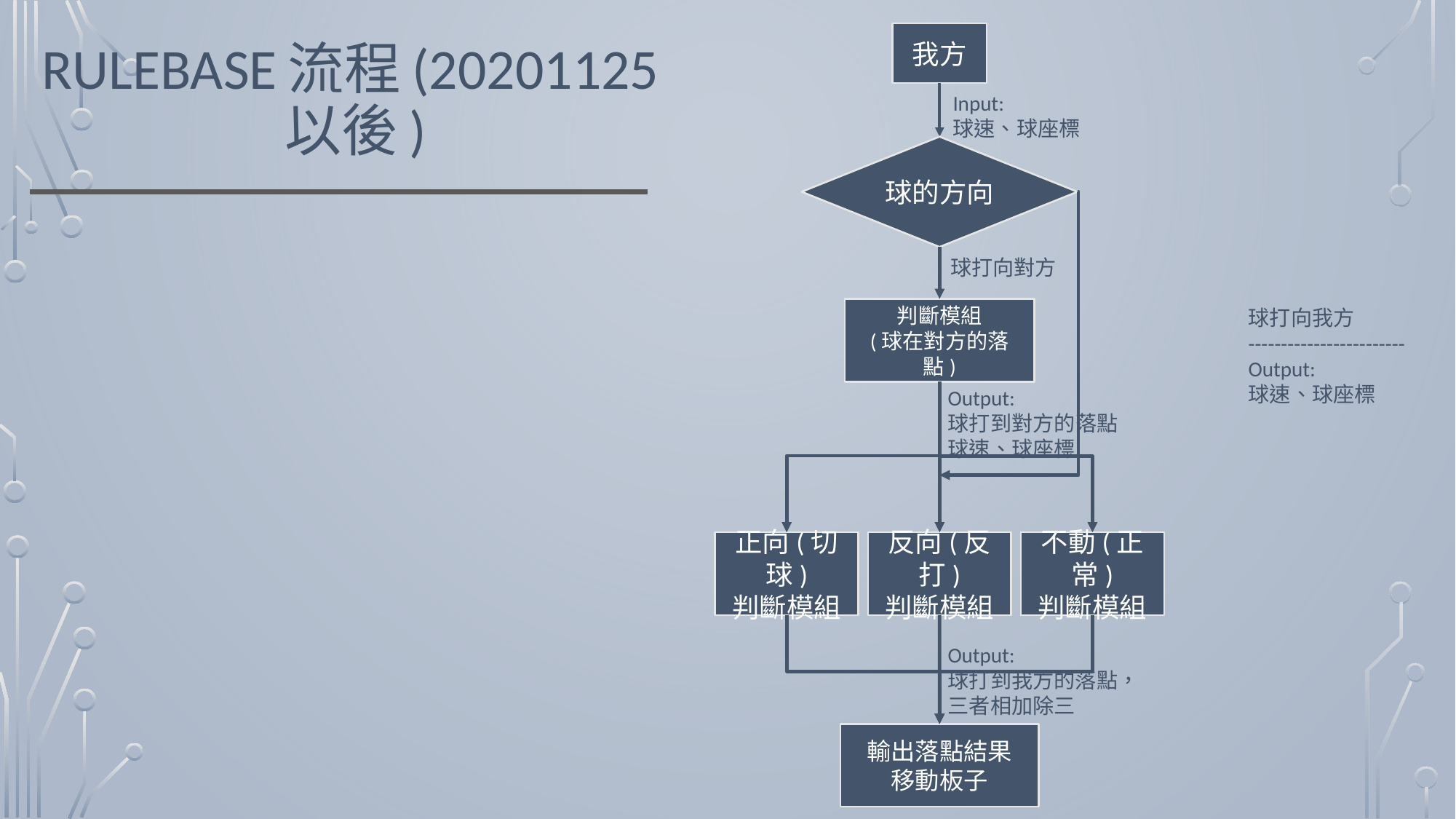

我方
# RuleBase流程(20201125以後)
Input:
球速、球座標
球的方向
球打向對方
判斷模組
(球在對方的落點)
球打向我方
------------------------
Output:
球速、球座標
Output:
球打到對方的落點
球速、球座標
反向(反打)
判斷模組
正向(切球)
判斷模組
不動(正常)
判斷模組
Output:
球打到我方的落點，
三者相加除三
輸出落點結果
移動板子